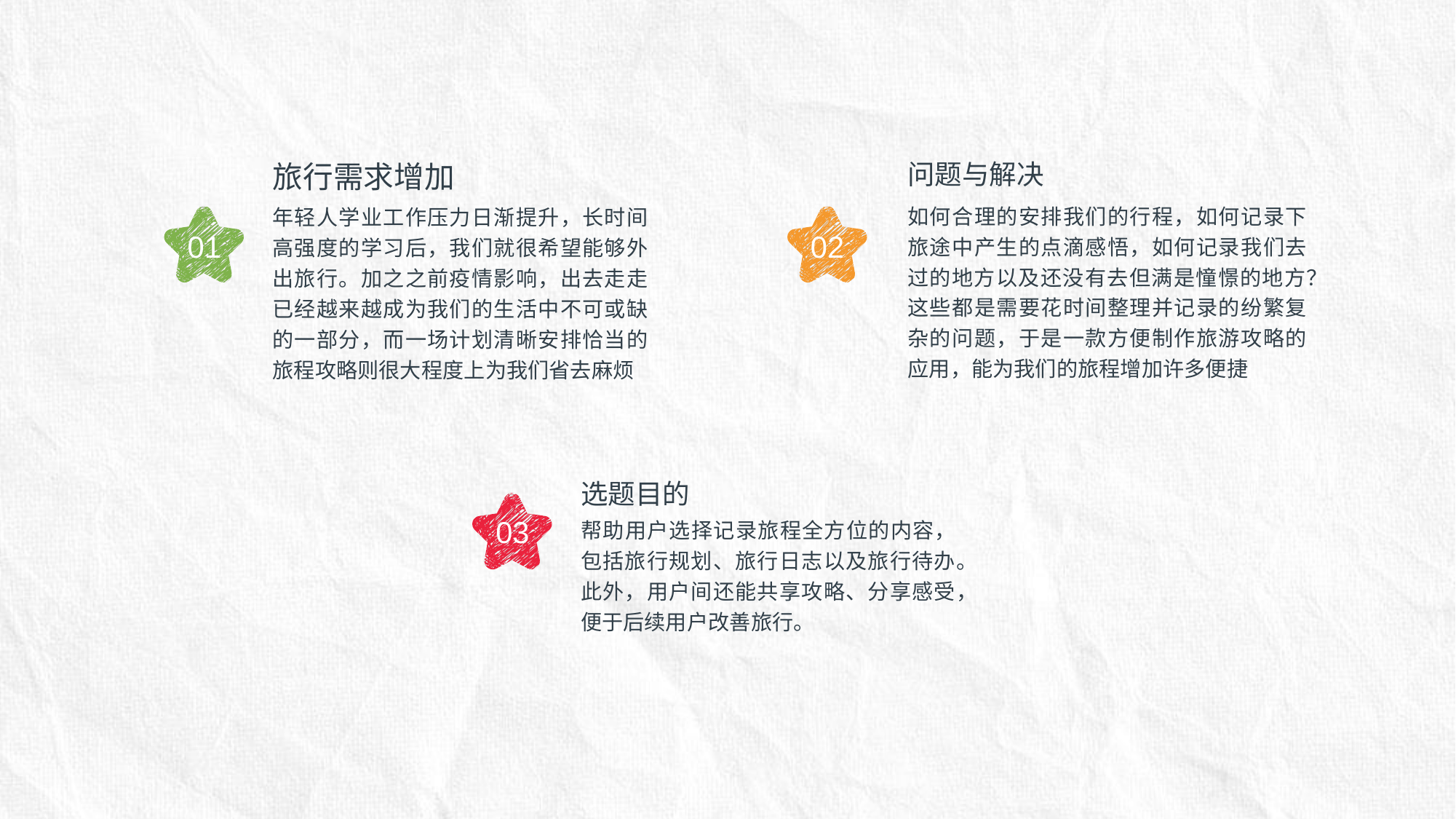

旅行需求增加
年轻人学业工作压力日渐提升，长时间高强度的学习后，我们就很希望能够外出旅行。加之之前疫情影响，出去走走已经越来越成为我们的生活中不可或缺的一部分，而一场计划清晰安排恰当的旅程攻略则很大程度上为我们省去麻烦
问题与解决
如何合理的安排我们的行程，如何记录下旅途中产生的点滴感悟，如何记录我们去过的地方以及还没有去但满是憧憬的地方？这些都是需要花时间整理并记录的纷繁复杂的问题，于是一款方便制作旅游攻略的应用，能为我们的旅程增加许多便捷

01

02
选题目的
帮助用户选择记录旅程全方位的内容，包括旅行规划、旅行日志以及旅行待办。此外，用户间还能共享攻略、分享感受，便于后续用户改善旅行。

03